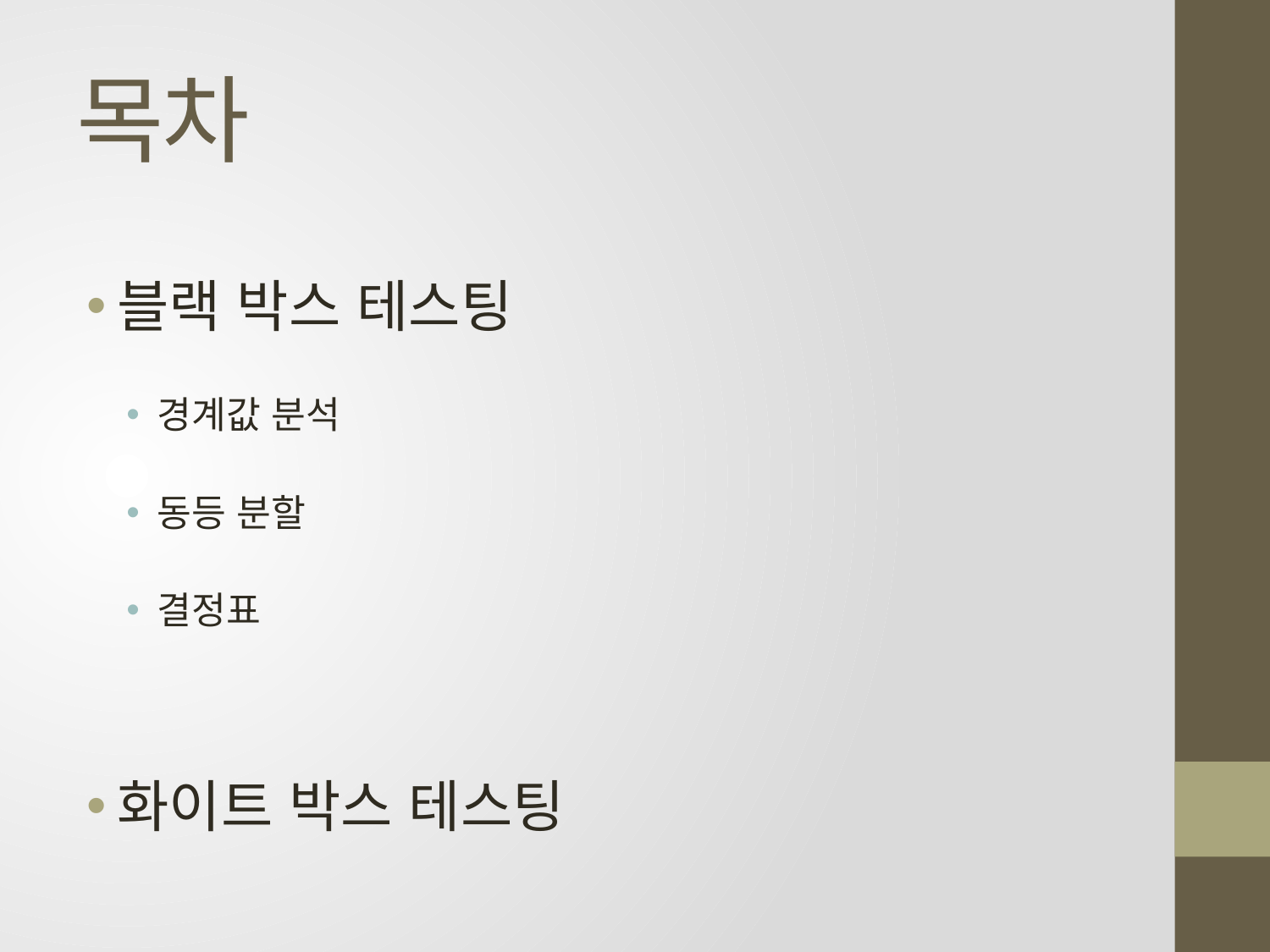

# 목차
블랙 박스 테스팅
경계값 분석
동등 분할
결정표

화이트 박스 테스팅